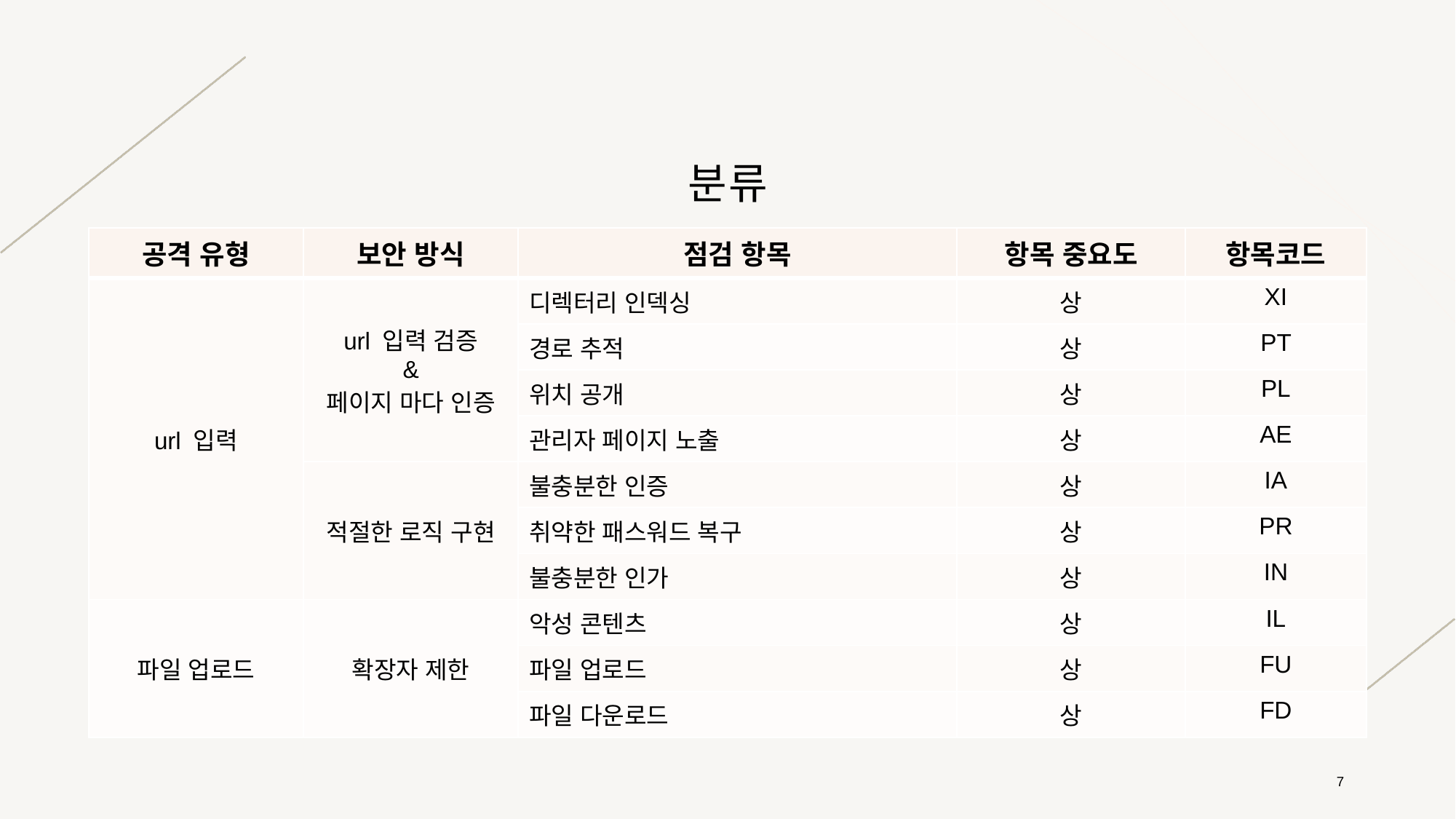

# 분류
| 공격 유형 | 보안 방식 | 점검 항목 | 항목 중요도 | 항목코드 |
| --- | --- | --- | --- | --- |
| url 입력 | url 입력 검증 & 페이지 마다 인증 | 디렉터리 인덱싱 | 상 | XI |
|  |  | 경로 추적 | 상 | PT |
|  |  | 위치 공개 | 상 | PL |
|  |  | 관리자 페이지 노출 | 상 | AE |
|  | 적절한 로직 구현 | 불충분한 인증 | 상 | IA |
|  |  | 취약한 패스워드 복구 | 상 | PR |
|  |  | 불충분한 인가 | 상 | IN |
| 파일 업로드 | 확장자 제한 | 악성 콘텐츠 | 상 | IL |
|  |  | 파일 업로드 | 상 | FU |
|  |  | 파일 다운로드 | 상 | FD |
7